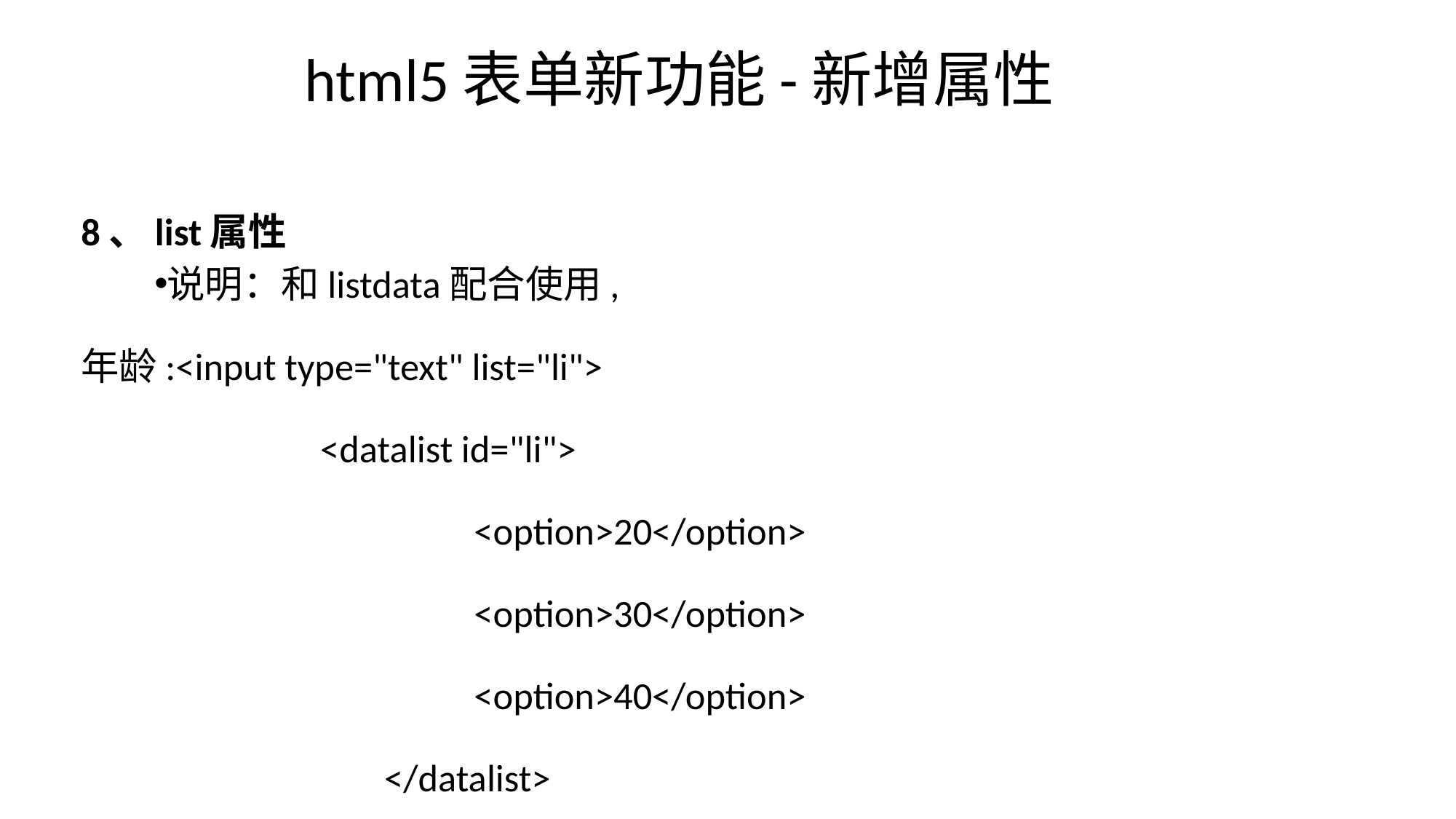

# html5表单新功能-新增属性

8、list属性
说明：和listdata配合使用,
年龄:<input type="text" list="li">
		     <datalist id="li">
				<option>20</option>
				<option>30</option>
				<option>40</option>
			 </datalist>